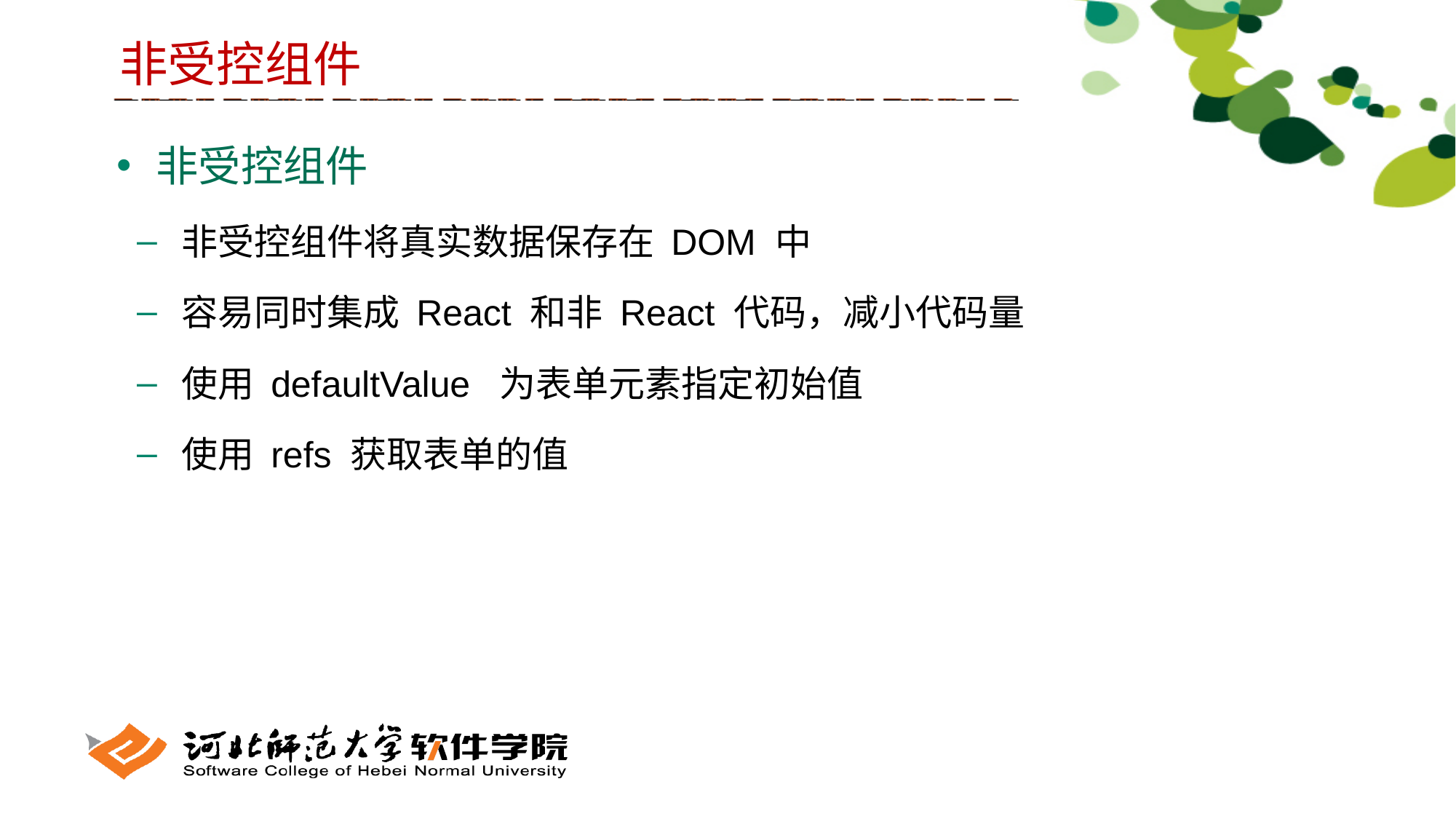

非受控组件
 非受控组件
 非受控组件将真实数据保存在 DOM 中
 容易同时集成 React 和非 React 代码，减小代码量
 使用 defaultValue  为表单元素指定初始值
 使用 refs 获取表单的值